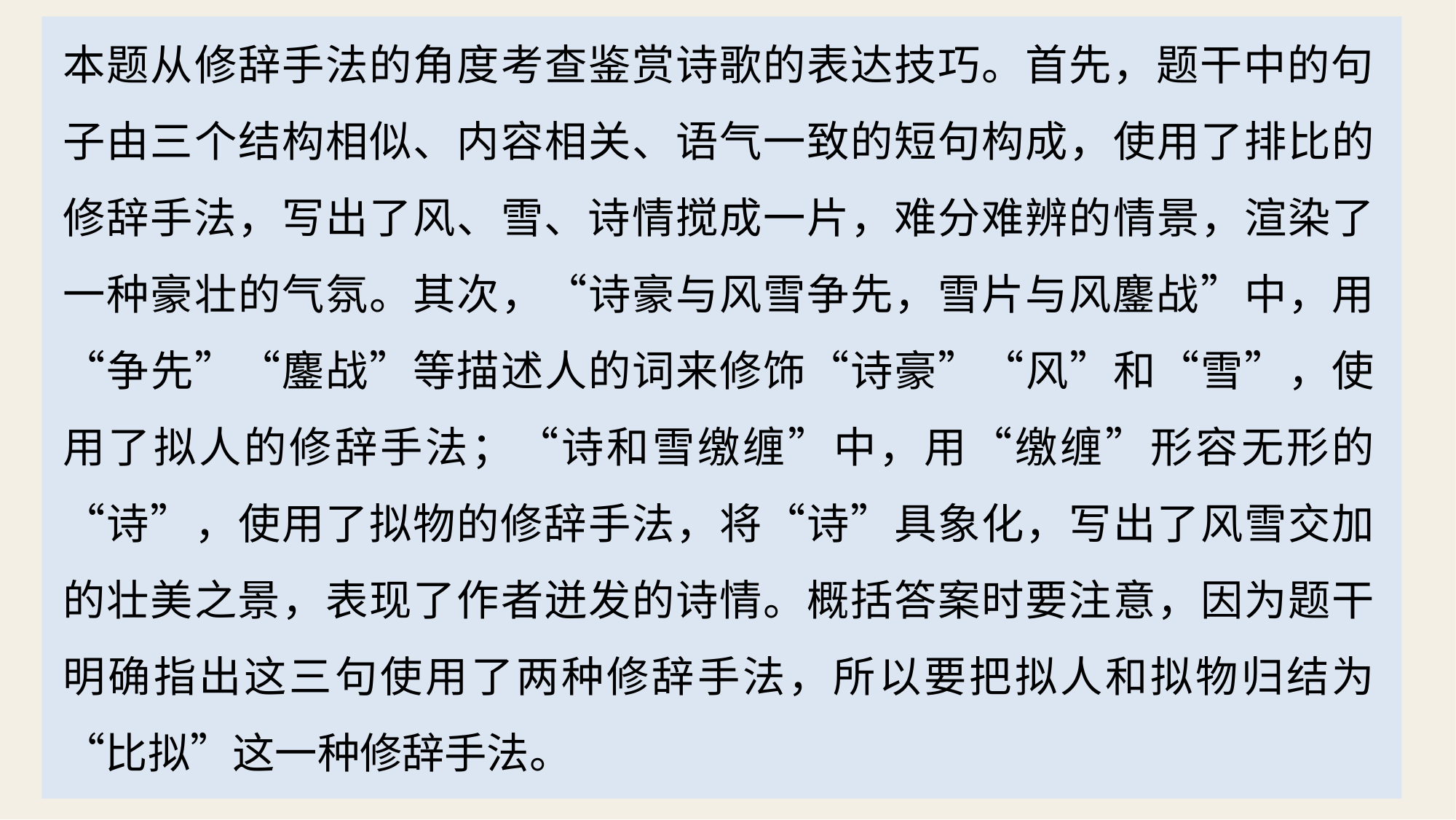

本题从修辞手法的角度考查鉴赏诗歌的表达技巧。首先，题干中的句子由三个结构相似、内容相关、语气一致的短句构成，使用了排比的修辞手法，写出了风、雪、诗情搅成一片，难分难辨的情景，渲染了一种豪壮的气氛。其次，“诗豪与风雪争先，雪片与风鏖战”中，用“争先”“鏖战”等描述人的词来修饰“诗豪”“风”和“雪”，使用了拟人的修辞手法；“诗和雪缴缠”中，用“缴缠”形容无形的“诗”，使用了拟物的修辞手法，将“诗”具象化，写出了风雪交加的壮美之景，表现了作者迸发的诗情。概括答案时要注意，因为题干明确指出这三句使用了两种修辞手法，所以要把拟人和拟物归结为“比拟”这一种修辞手法。